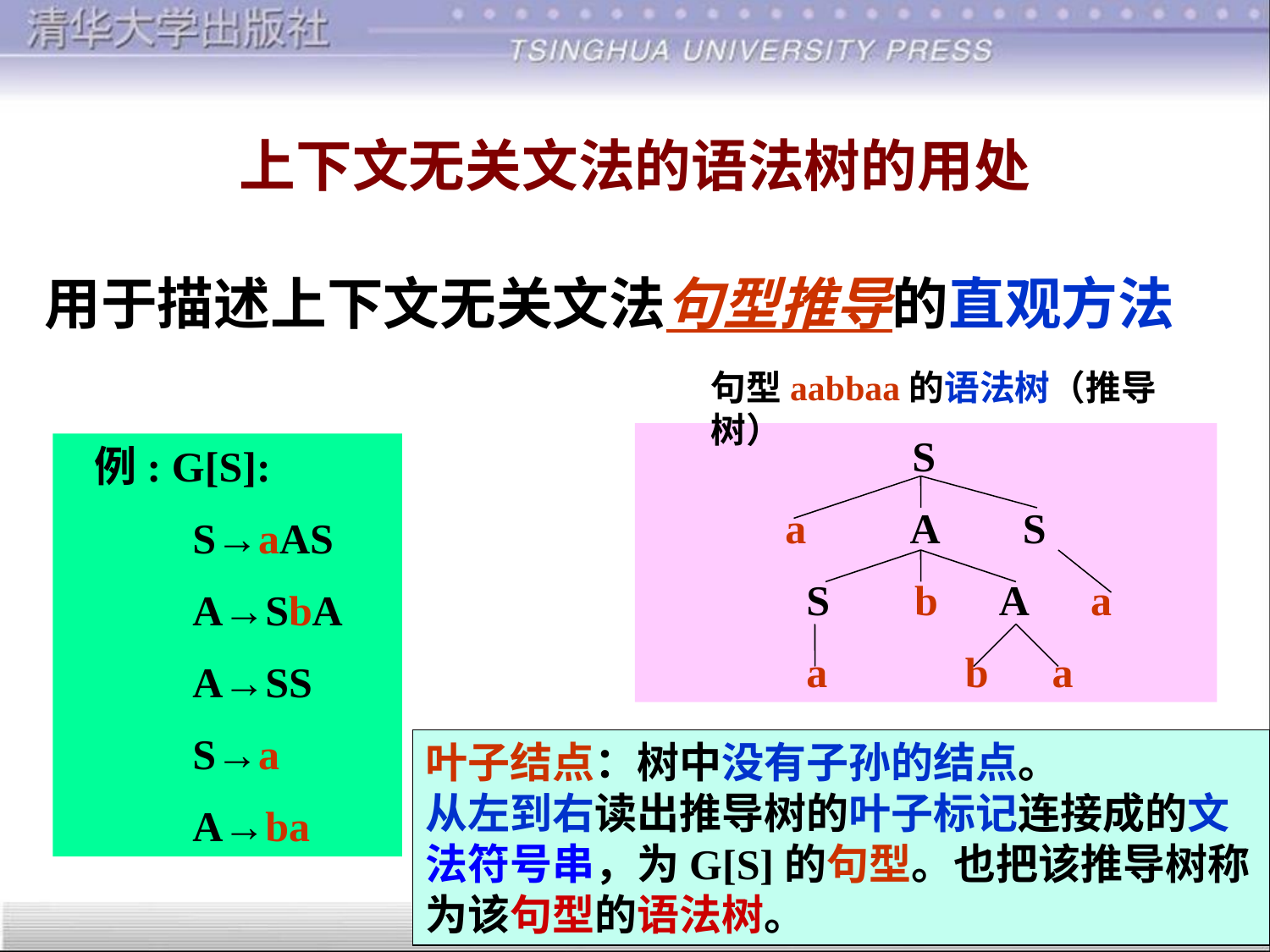

# 上下文无关文法的语法树的用处
用于描述上下文无关文法句型推导的直观方法
句型aabbaa的语法树（推导树）
                         S
             a          A        S
               S        b      A      a
               a             b      a
  例: G[S]:
	S→aAS
	A→SbA
	A→SS
	S→a
	A→ba

叶子结点：树中没有子孙的结点。
从左到右读出推导树的叶子标记连接成的文法符号串，为G[S]的句型。也把该推导树称为该句型的语法树。